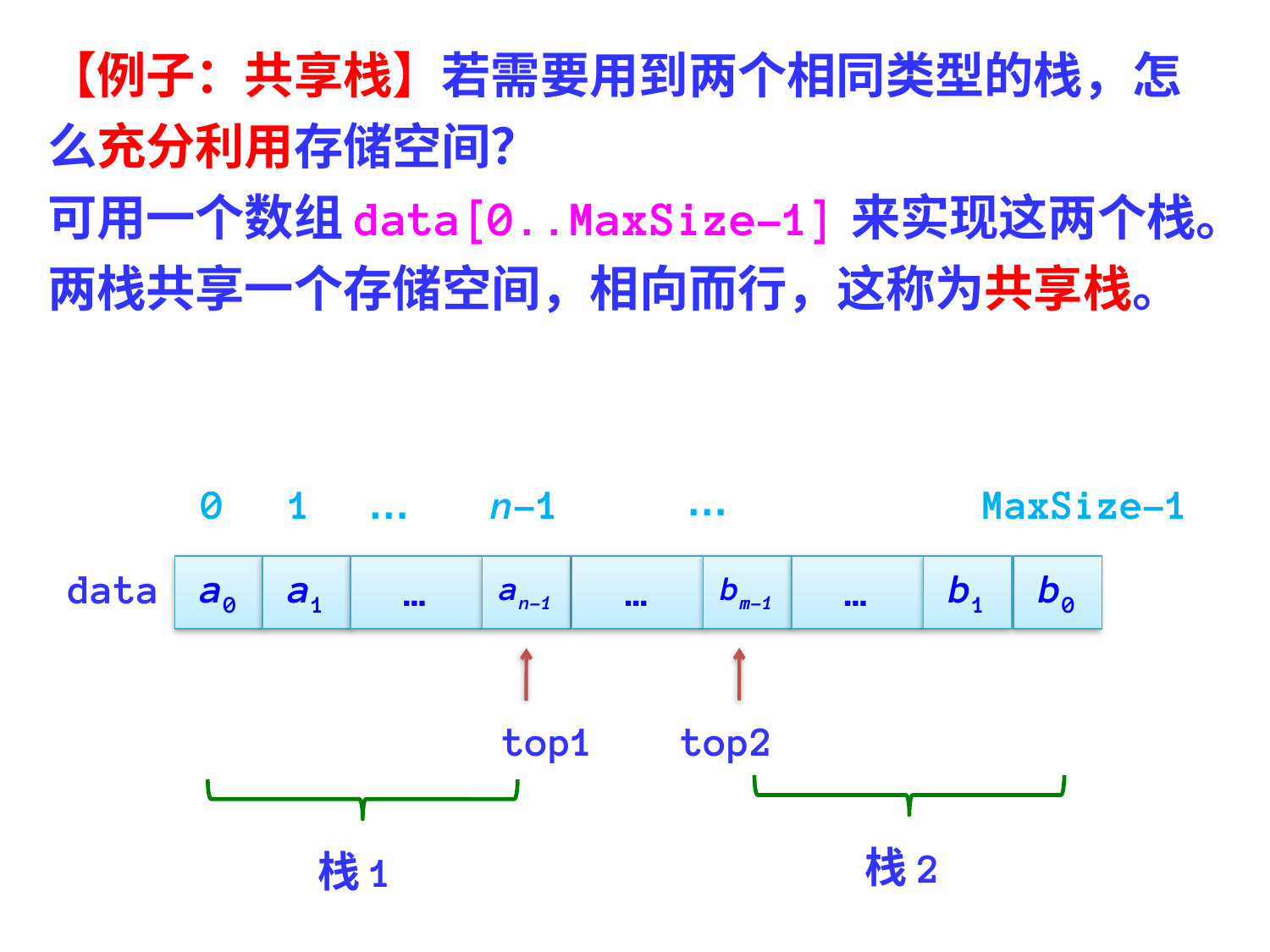

【例子：共享栈】若需要用到两个相同类型的栈，怎么充分利用存储空间？
可用一个数组data[0..MaxSize-1]来实现这两个栈。
两栈共享一个存储空间，相向而行，这称为共享栈。
…
0
1
…
MaxSize-1
n-1
a0
a1
…
an-1
…
bm-1
…
b1
b0
data
top2
top1

栈2

栈1